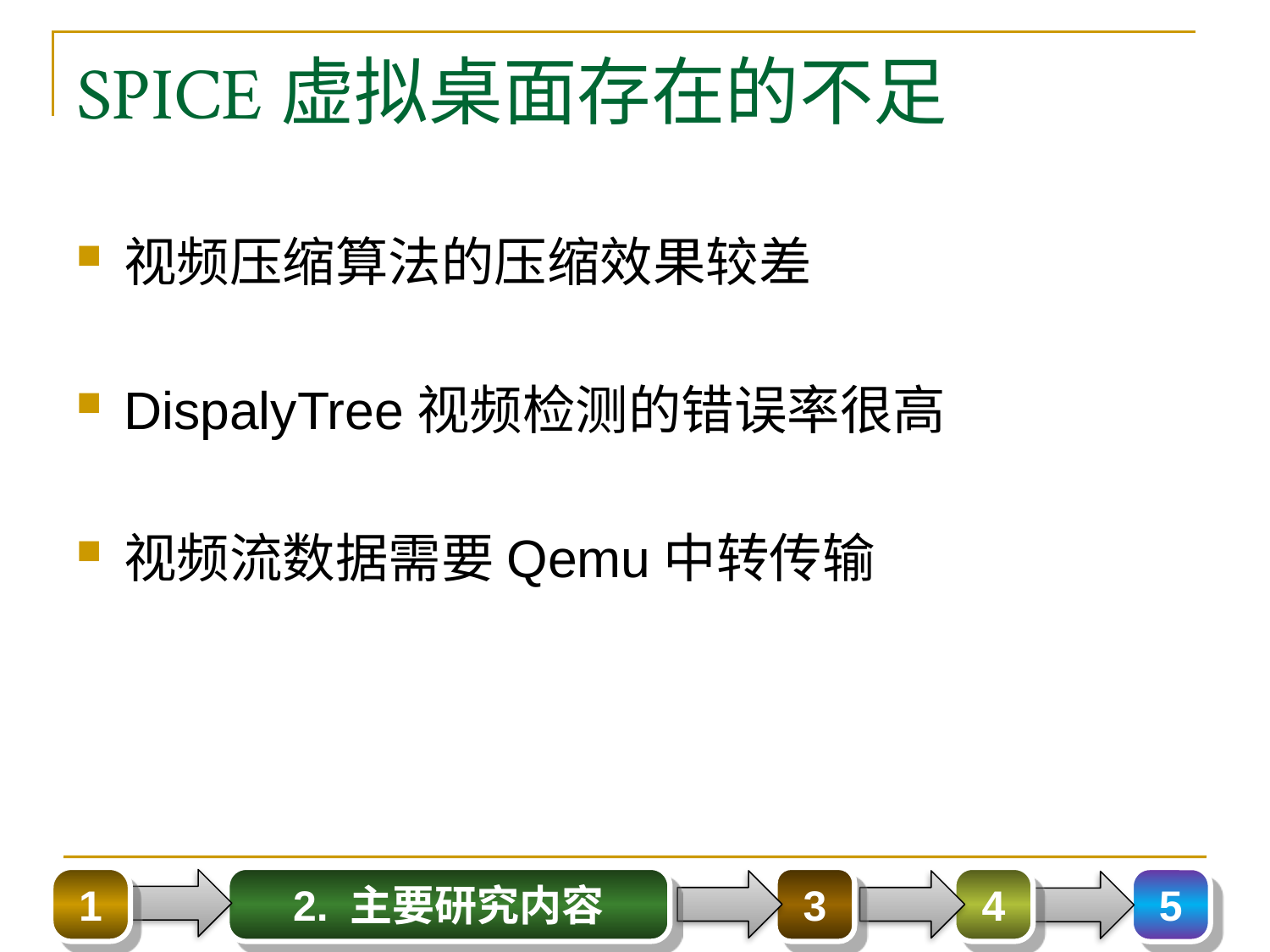

# SPICE虚拟桌面存在的不足
视频压缩算法的压缩效果较差

DispalyTree视频检测的错误率很高

视频流数据需要Qemu中转传输

1
2. 主要研究内容
3
4
5